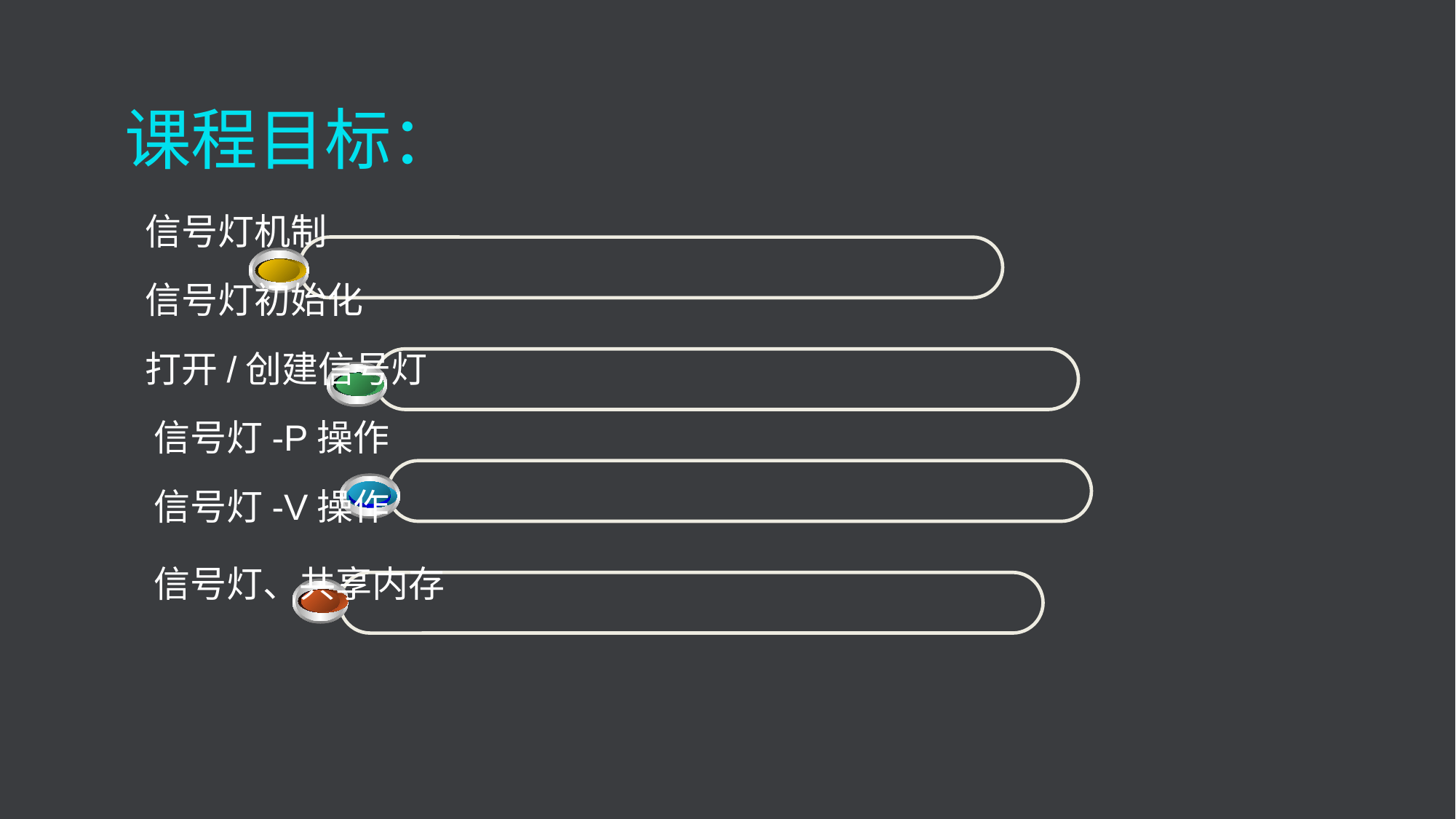

课程目标：
信号灯机制
信号灯初始化
打开/创建信号灯
信号灯-P操作
信号灯-V操作
信号灯、共享内存